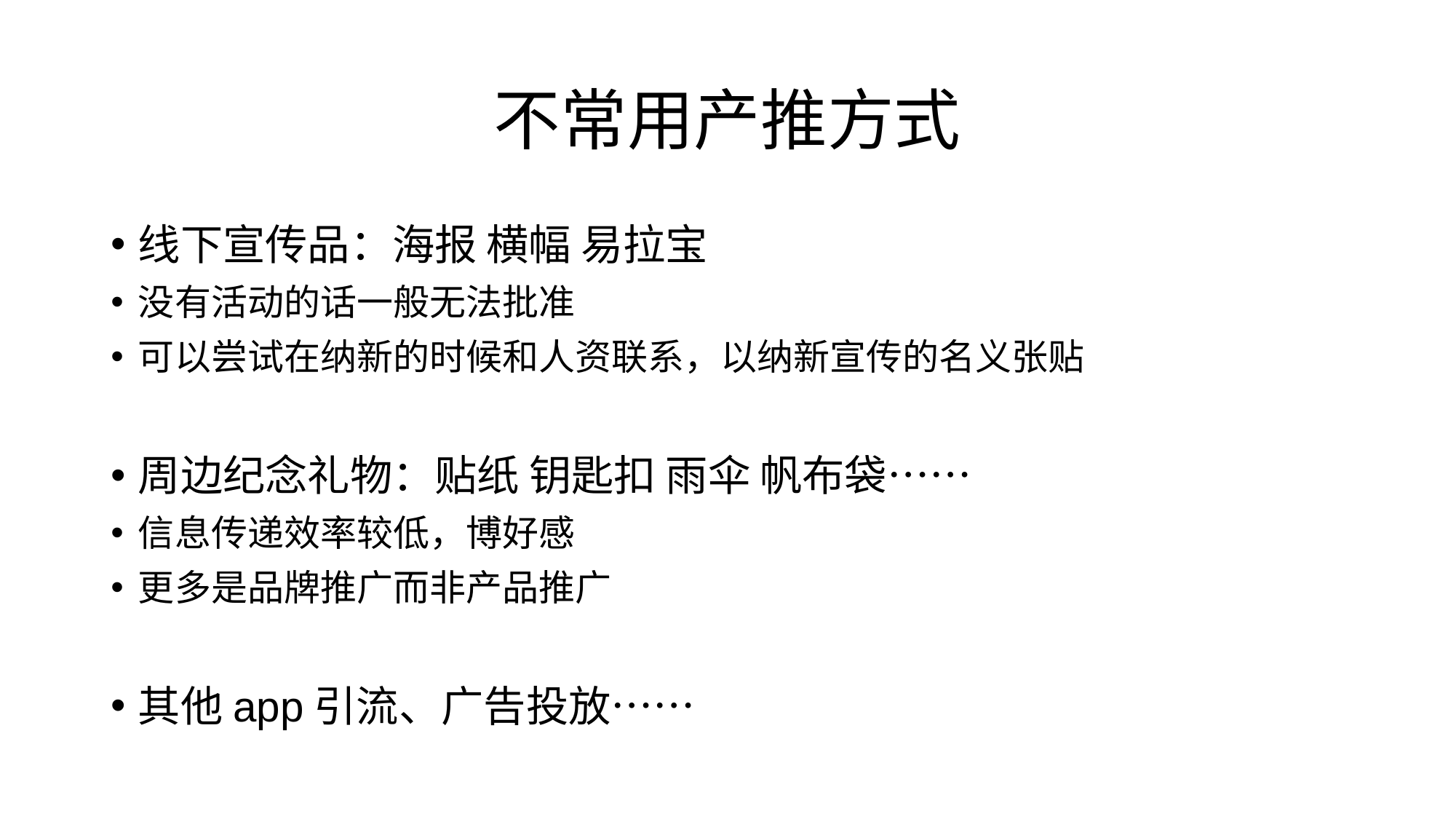

# 不常用产推方式
线下宣传品：海报 横幅 易拉宝
没有活动的话一般无法批准
可以尝试在纳新的时候和人资联系，以纳新宣传的名义张贴

周边纪念礼物：贴纸 钥匙扣 雨伞 帆布袋……
信息传递效率较低，博好感
更多是品牌推广而非产品推广

其他app引流、广告投放……